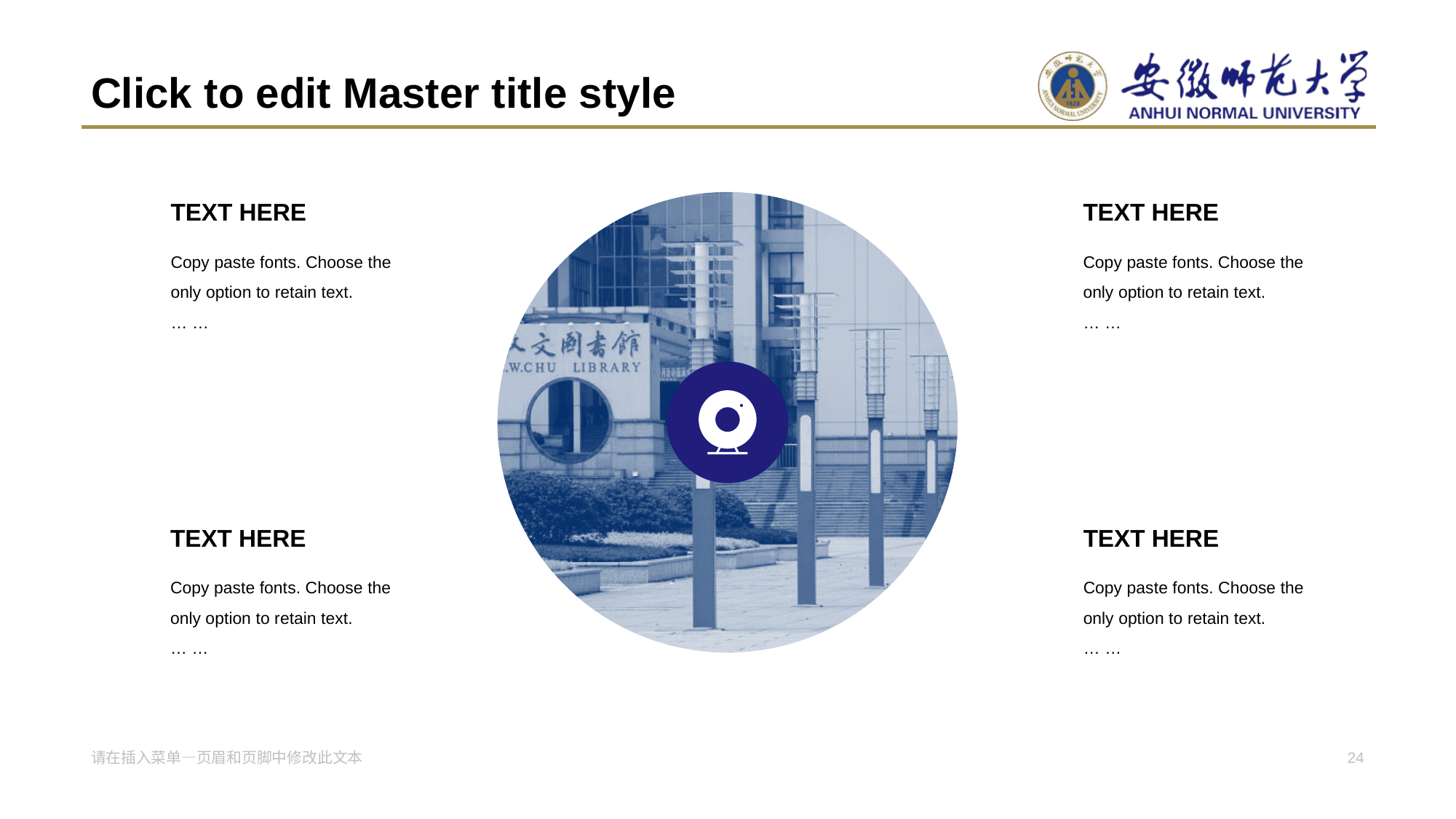

# Click to edit Master title style
TEXT HERE
Copy paste fonts. Choose the only option to retain text.
… …
TEXT HERE
Copy paste fonts. Choose the only option to retain text.
… …

TEXT HERE
Copy paste fonts. Choose the only option to retain text.
… …
TEXT HERE
Copy paste fonts. Choose the only option to retain text.
… …
请在插入菜单—页眉和页脚中修改此文本
24